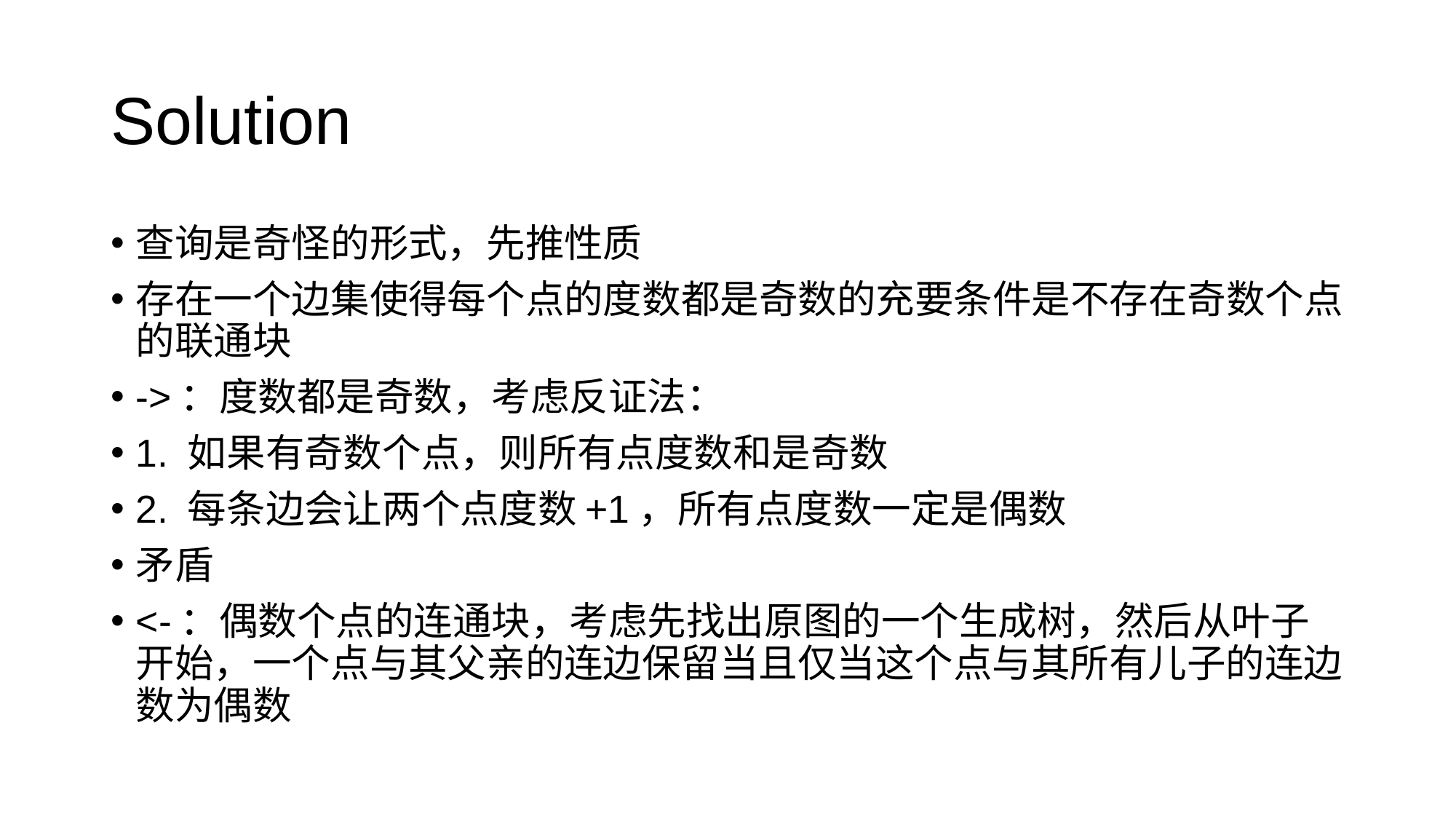

# Solution
查询是奇怪的形式，先推性质
存在一个边集使得每个点的度数都是奇数的充要条件是不存在奇数个点的联通块
->：度数都是奇数，考虑反证法：
1. 如果有奇数个点，则所有点度数和是奇数
2. 每条边会让两个点度数+1，所有点度数一定是偶数
矛盾
<-：偶数个点的连通块，考虑先找出原图的一个生成树，然后从叶子开始，一个点与其父亲的连边保留当且仅当这个点与其所有儿子的连边数为偶数